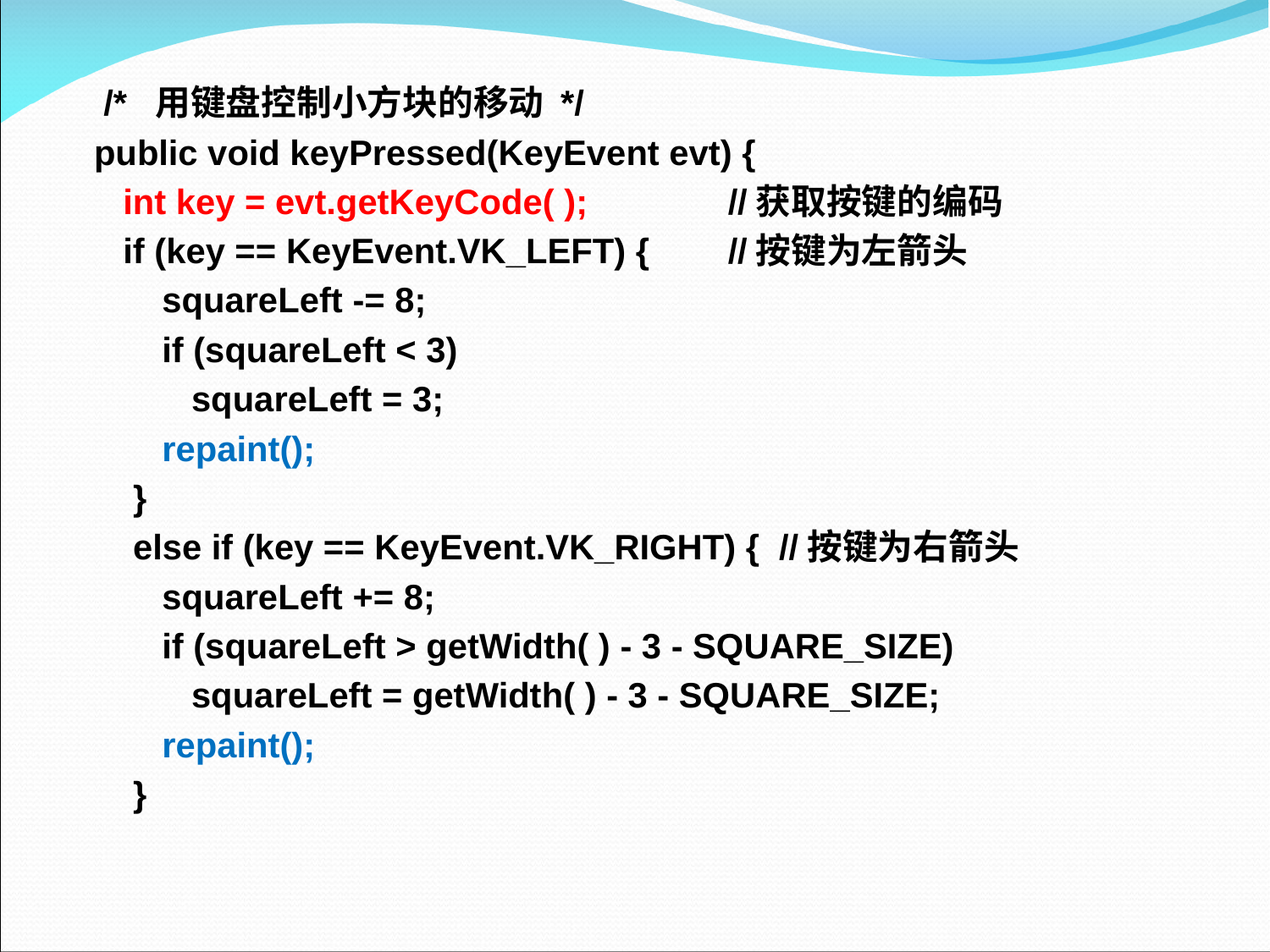

/*  用键盘控制小方块的移动 */
    public void keyPressed(KeyEvent evt) {
       int key = evt.getKeyCode( );      	//获取按键的编码
       if (key == KeyEvent.VK_LEFT) {     	//按键为左箭头
           squareLeft -= 8;
           if (squareLeft < 3)
              squareLeft = 3;
           repaint();
        }
        else if (key == KeyEvent.VK_RIGHT) {  //按键为右箭头
           squareLeft += 8;
           if (squareLeft > getWidth( ) - 3 - SQUARE_SIZE)
              squareLeft = getWidth( ) - 3 - SQUARE_SIZE;
           repaint();
        }